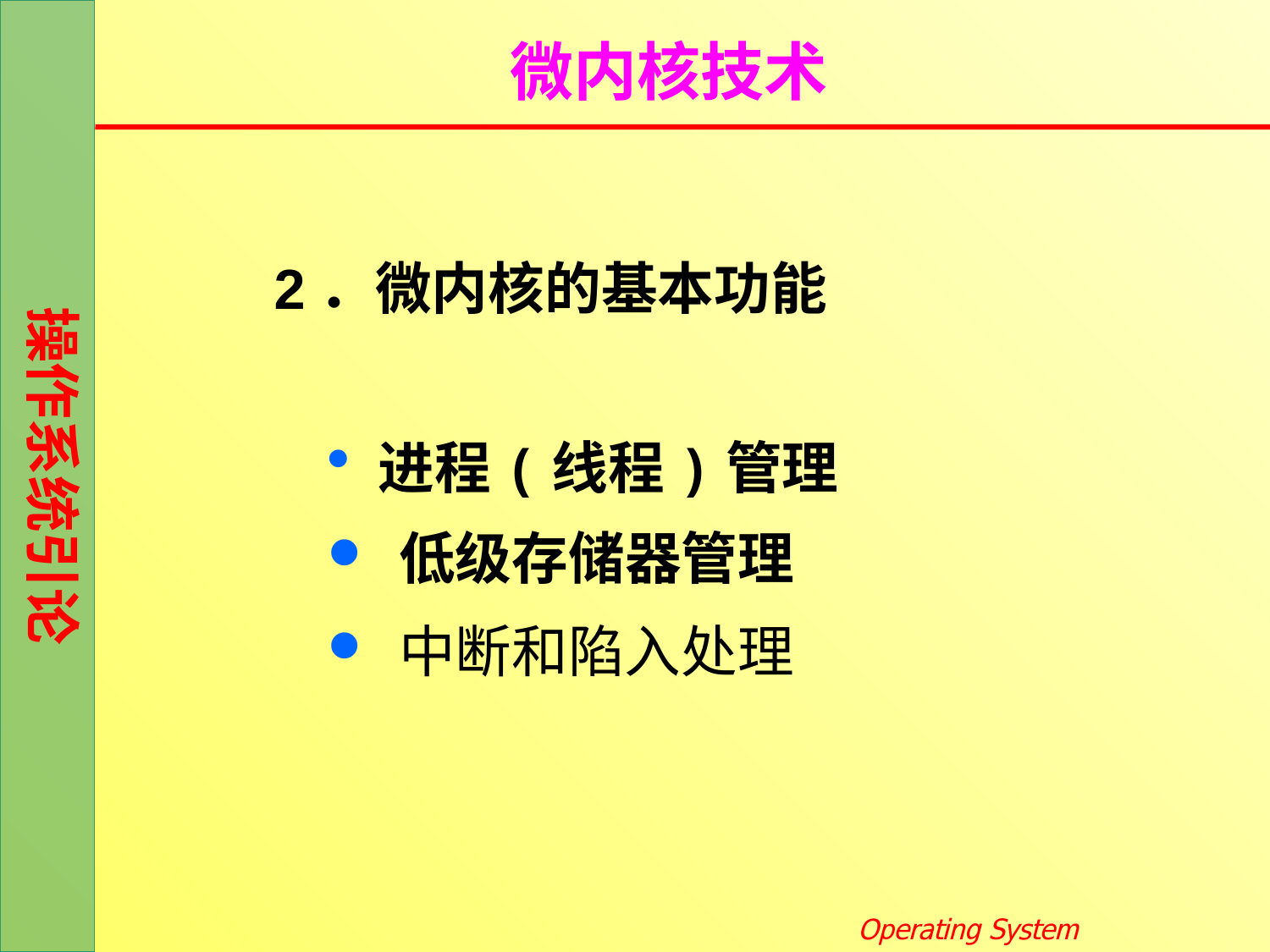

# 微内核技术

　　2．微内核的基本功能
 进程(线程)管理
 低级存储器管理
 中断和陷入处理
Operating System
23